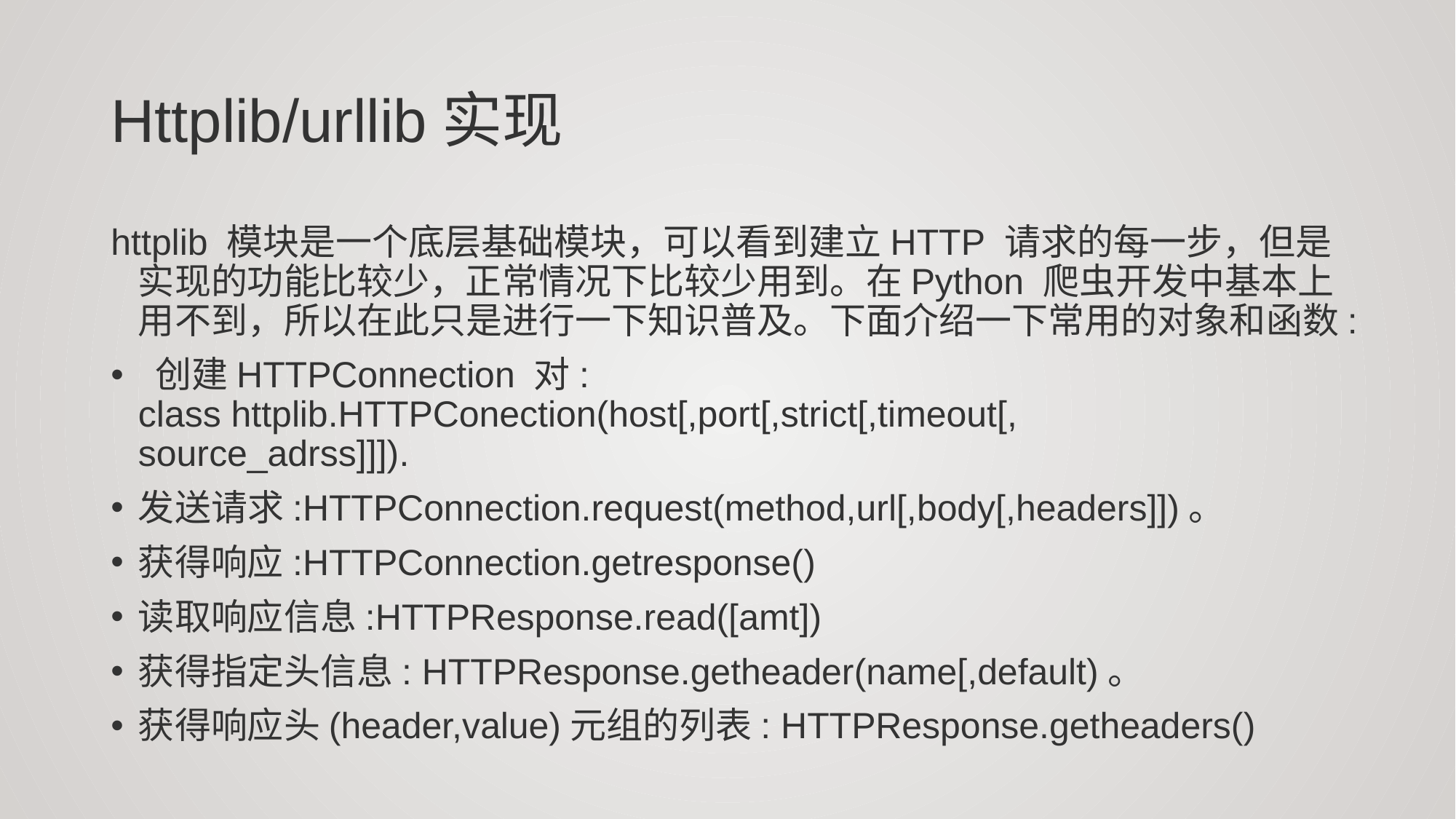

# Httplib/urllib实现
httplib 模块是一个底层基础模块，可以看到建立HTTP 请求的每一步，但是实现的功能比较少，正常情况下比较少用到。在Python 爬虫开发中基本上用不到，所以在此只是进行一下知识普及。下面介绍一下常用的对象和函数:
 创建HTTPConnection 对: class httplib.HTTPConection(host[,port[,strict[,timeout[,
source_adrss]]]).
发送请求:HTTPConnection.request(method,url[,body[,headers]])。
获得响应:HTTPConnection.getresponse()
读取响应信息:HTTPResponse.read([amt])
获得指定头信息: HTTPResponse.getheader(name[,default)。
获得响应头(header,value)元组的列表: HTTPResponse.getheaders()